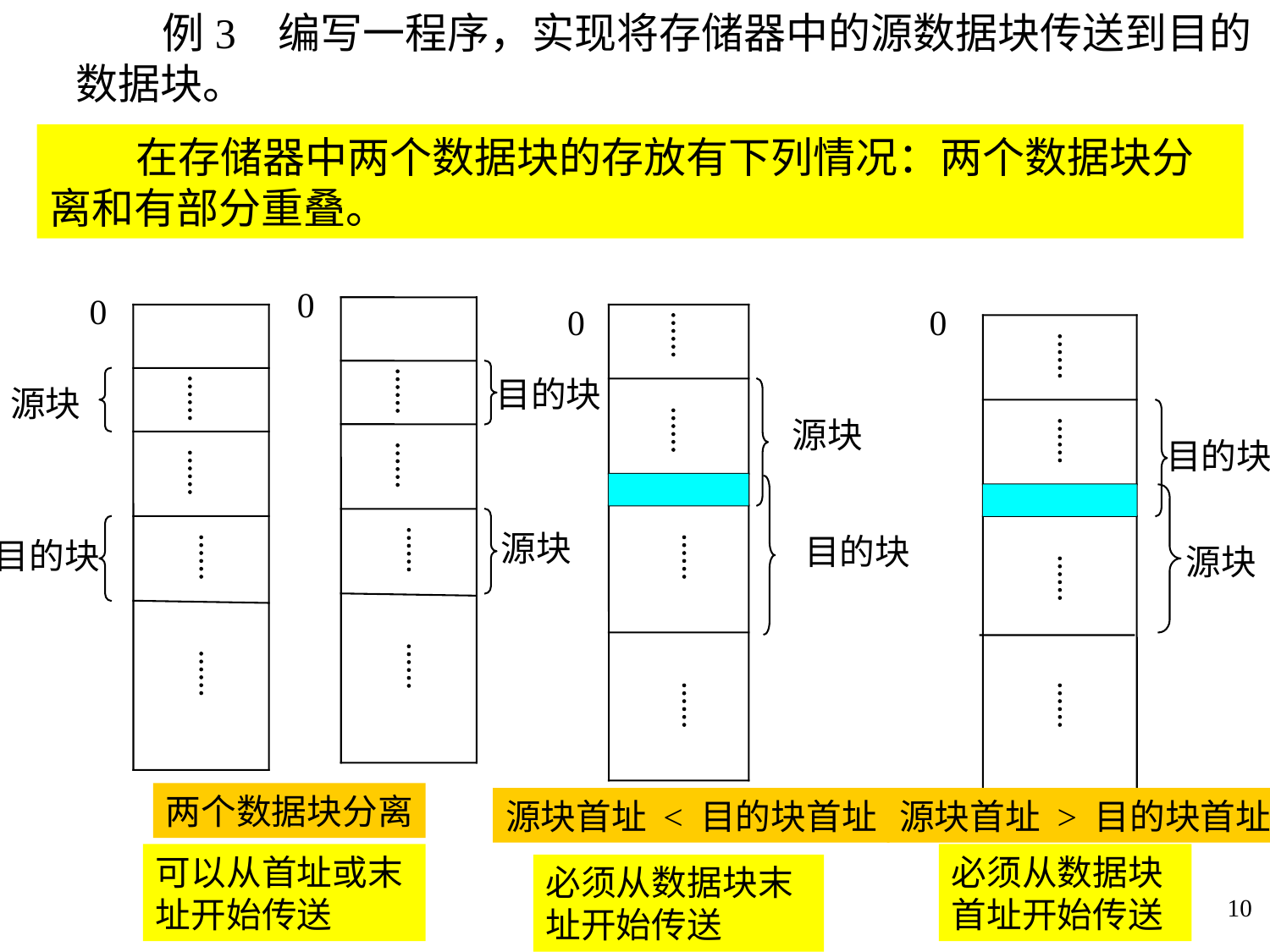

例3   编写一程序，实现将存储器中的源数据块传送到目的数据块。
        在存储器中两个数据块的存放有下列情况：两个数据块分离和有部分重叠。
0

目的块

源块

0

源块

目的块

两个数据块分离
可以从首址或末址开始传送
0

源块

目的块

源块首址 < 目的块首址
必须从数据块末址开始传送
0

目的块

源块

源块首址 > 目的块首址

必须从数据块首址开始传送
10